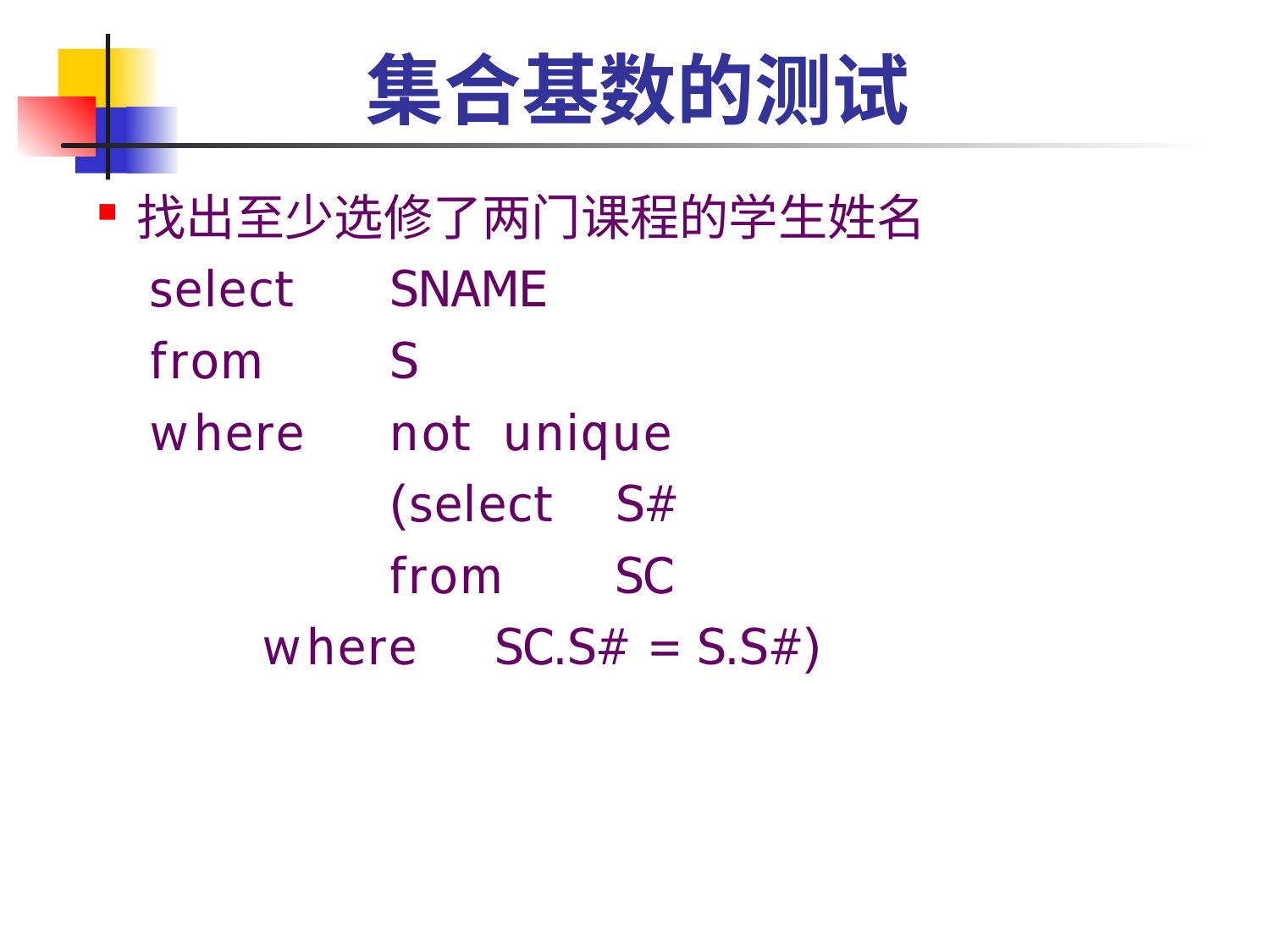

# 集合基数的测试
找出至少选修了两门课程的学生姓名
	 select    	SNAME
	 from     	S
 	 where 	not  unique
			(select    S#
			from       SC
	  	where     SC.S# = S.S#)